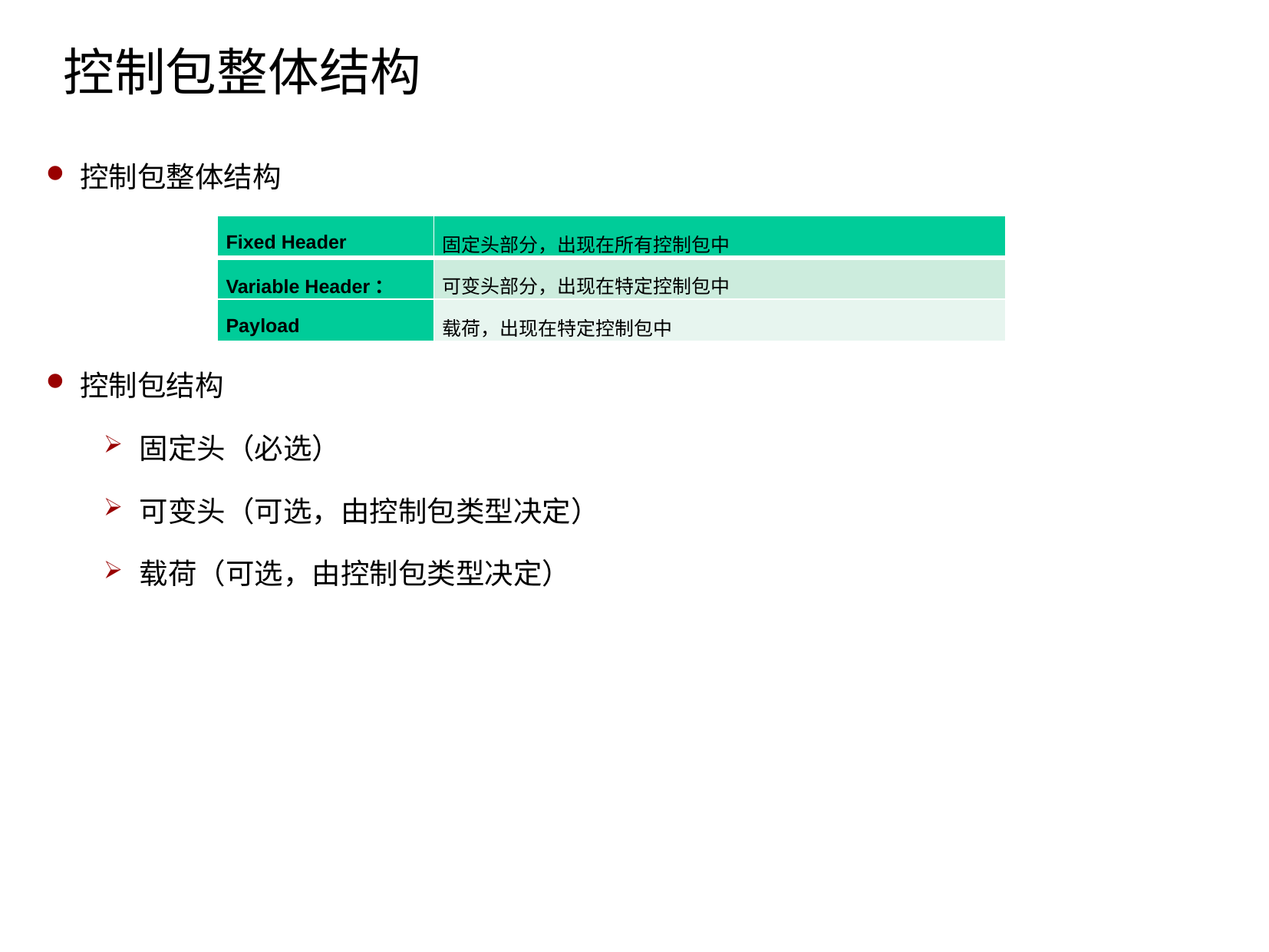

控制包整体结构
控制包整体结构
| Fixed Header | 固定头部分，出现在所有控制包中 |
| --- | --- |
| Variable Header： | 可变头部分，出现在特定控制包中 |
| Payload | 载荷，出现在特定控制包中 |
控制包结构
固定头（必选）
可变头（可选，由控制包类型决定）
载荷（可选，由控制包类型决定）